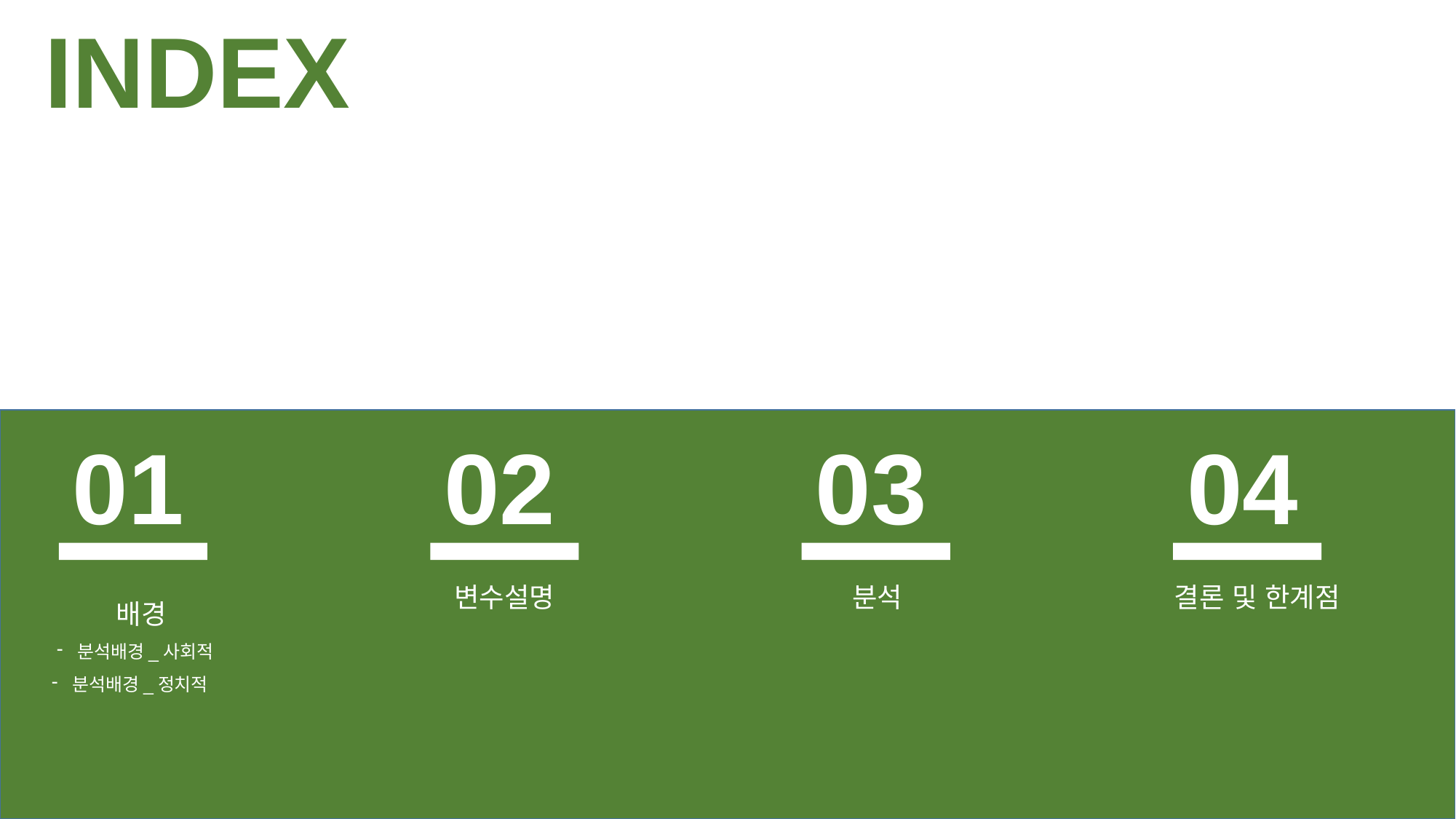

INDEX

01

02

03

04

 배경
분석배경_사회적
분석배경_정치적
변수설명
분석
결론 및 한계점